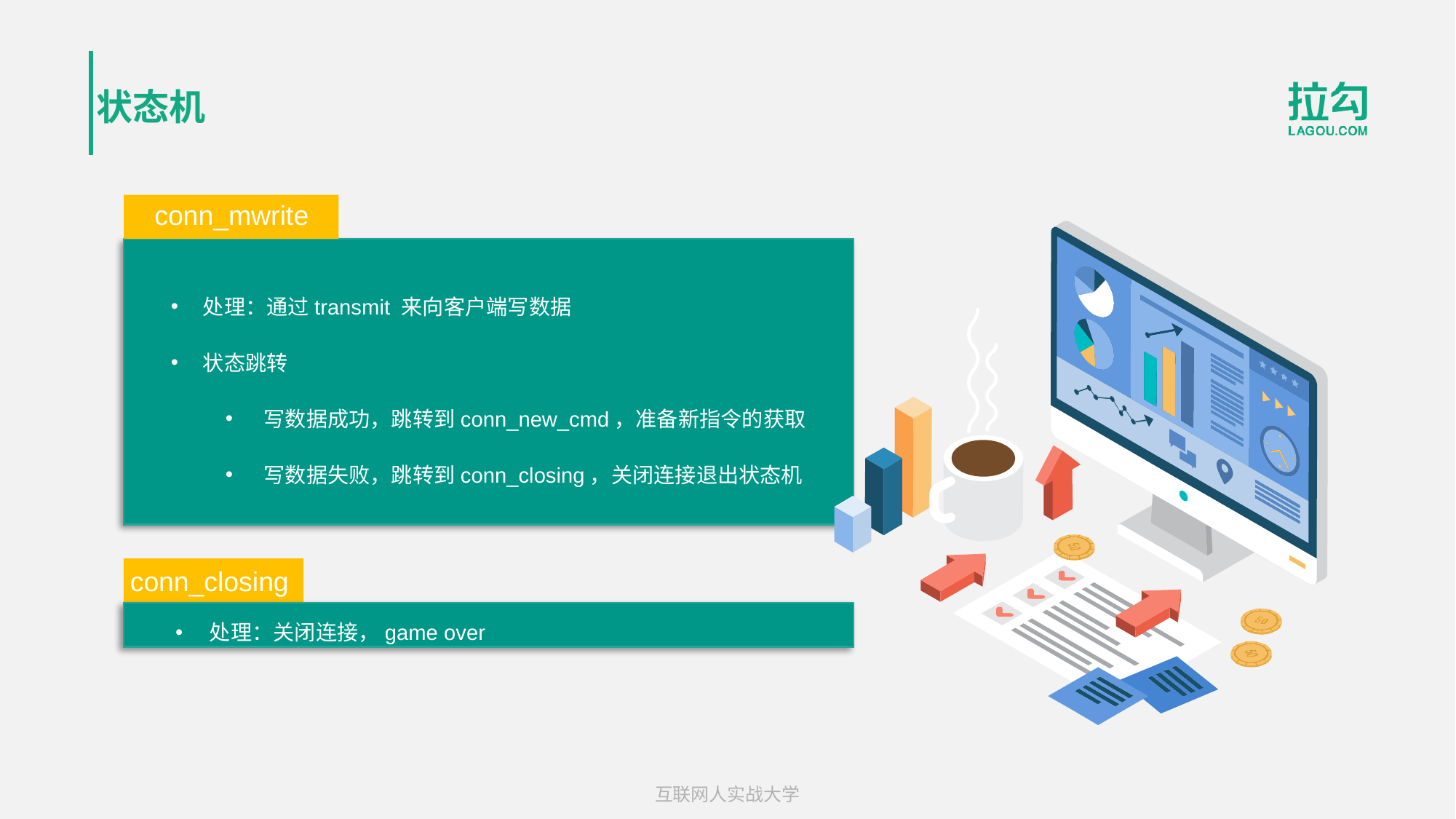

# 状态机
conn_mwrite

处理：通过transmit 来向客户端写数据
状态跳转
写数据成功，跳转到conn_new_cmd，准备新指令的获取
写数据失败，跳转到conn_closing，关闭连接退出状态机

conn_closing

处理：关闭连接，game over